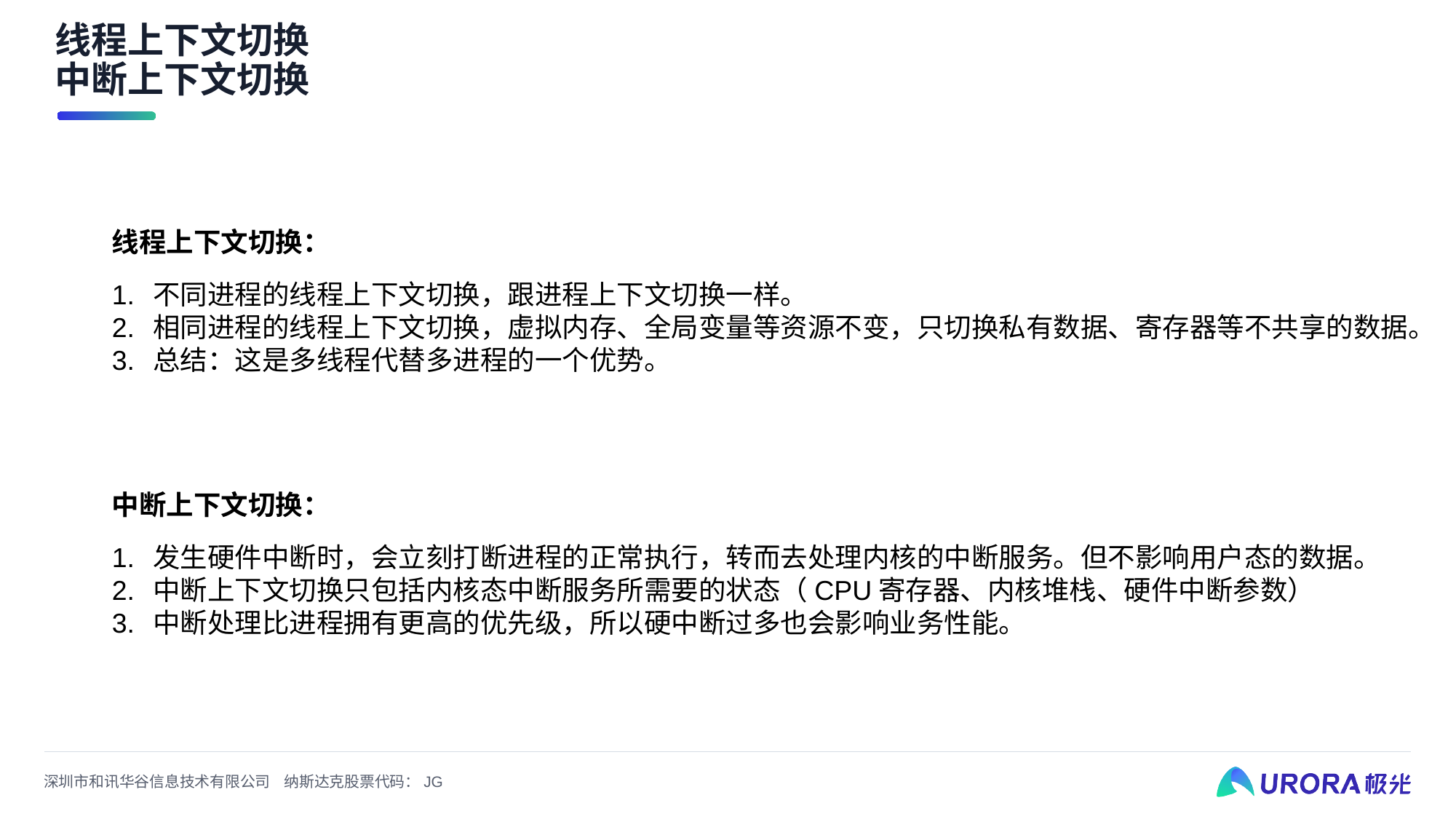

# 线程上下文切换 中断上下文切换
线程上下文切换：
不同进程的线程上下文切换，跟进程上下文切换一样。
相同进程的线程上下文切换，虚拟内存、全局变量等资源不变，只切换私有数据、寄存器等不共享的数据。
总结：这是多线程代替多进程的一个优势。
中断上下文切换：
发生硬件中断时，会立刻打断进程的正常执行，转而去处理内核的中断服务。但不影响用户态的数据。
中断上下文切换只包括内核态中断服务所需要的状态（CPU寄存器、内核堆栈、硬件中断参数）
中断处理比进程拥有更高的优先级，所以硬中断过多也会影响业务性能。